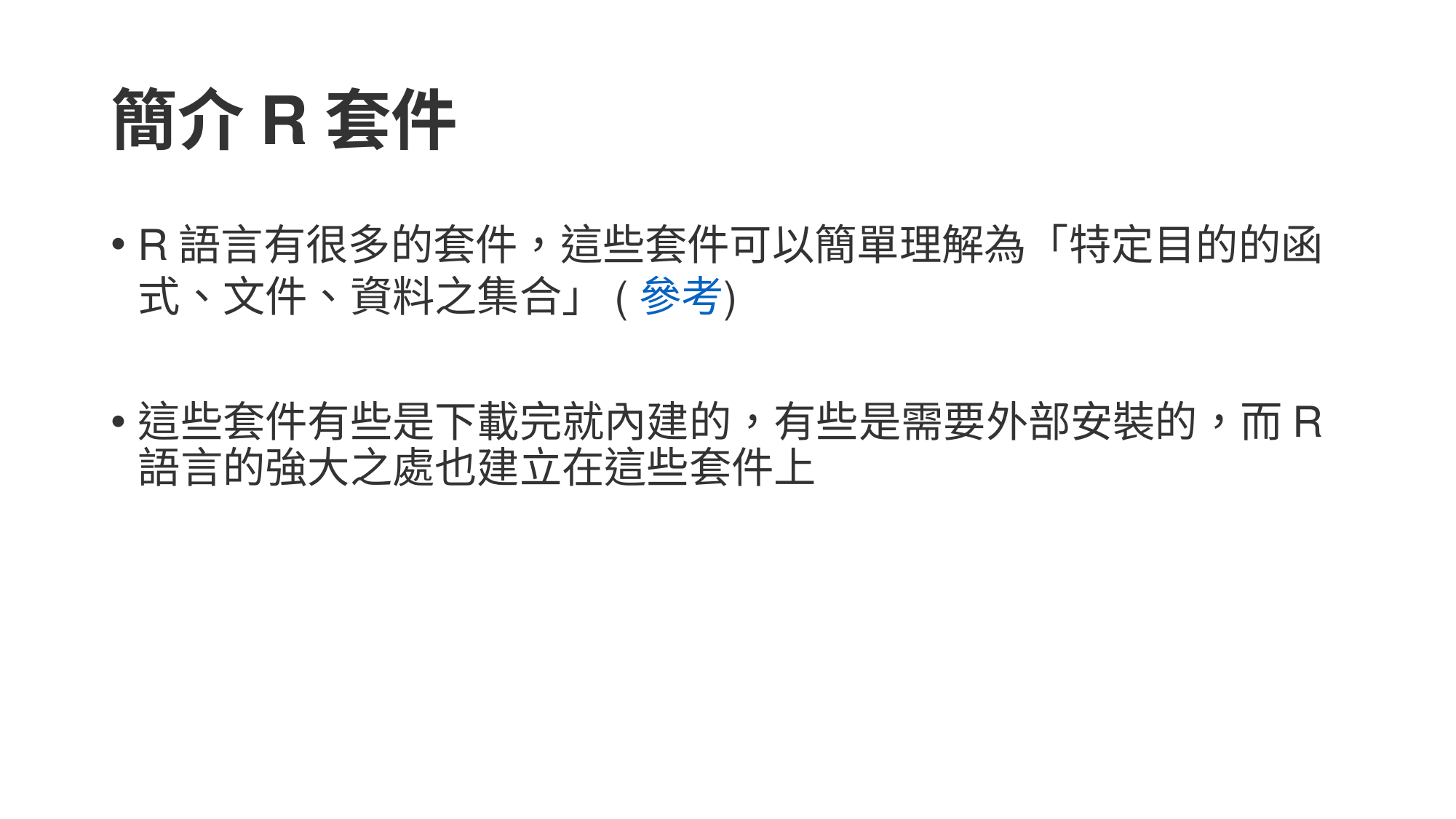

# 簡介R套件
R語言有很多的套件，這些套件可以簡單理解為「特定目的的函式、文件、資料之集合」(參考)

這些套件有些是下載完就內建的，有些是需要外部安裝的，而R語言的強大之處也建立在這些套件上